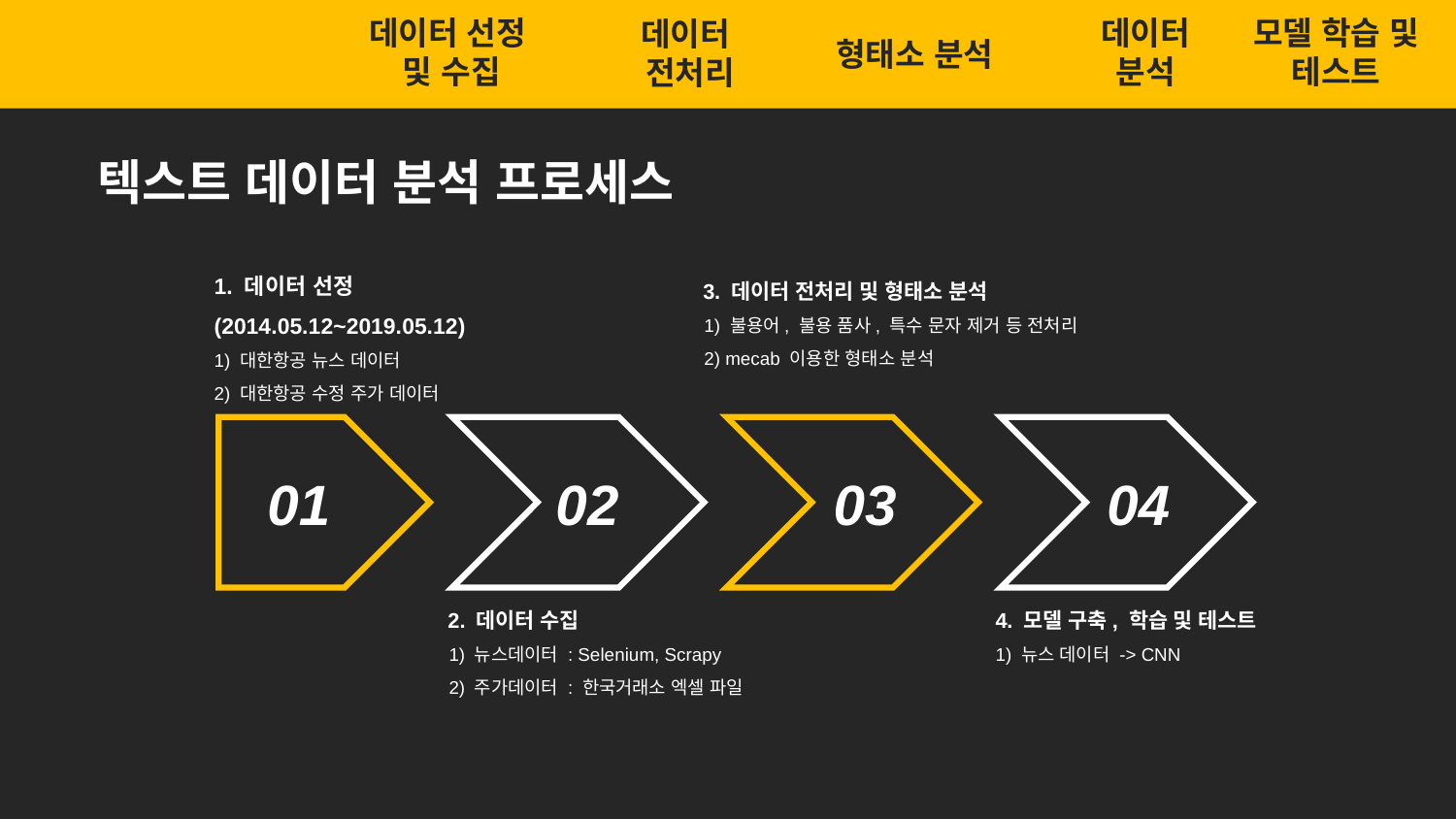

데이터 선정
및 수집
데이터 분석
모델 학습 및 테스트
데이터
전처리
형태소 분석
텍스트 데이터 분석 프로세스
1. 데이터 선정 (2014.05.12~2019.05.12)
1) 대한항공 뉴스 데이터
2) 대한항공 수정 주가 데이터
3. 데이터 전처리 및 형태소 분석
1) 불용어, 불용 품사, 특수 문자 제거 등 전처리
2) mecab 이용한 형태소 분석

01
02
03
04
2. 데이터 수집
1) 뉴스데이터 : Selenium, Scrapy
2) 주가데이터 : 한국거래소 엑셀 파일
4. 모델 구축, 학습 및 테스트
1) 뉴스 데이터 -> CNN